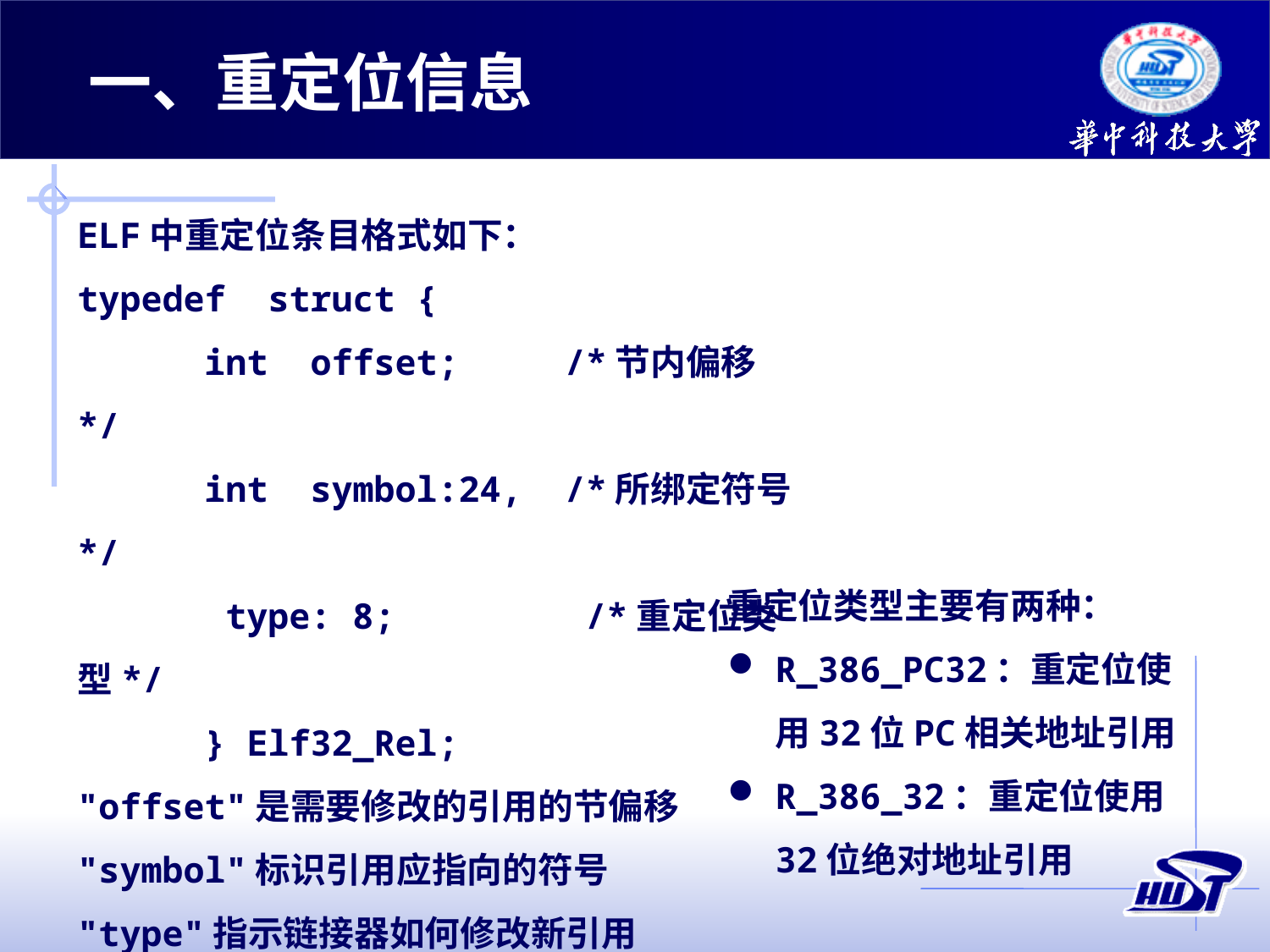

一、重定位信息
ELF中重定位条目格式如下：
typedef  struct {
	int  offset;     /*节内偏移*/
  	int  symbol:24,  /*所绑定符号*/
       type: 8;         /*重定位类型*/
	} Elf32_Rel;
"offset"是需要修改的引用的节偏移
"symbol"标识引用应指向的符号
"type"指示链接器如何修改新引用

重定位类型主要有两种：
R_386_PC32：重定位使用32位PC相关地址引用
R_386_32：重定位使用32位绝对地址引用